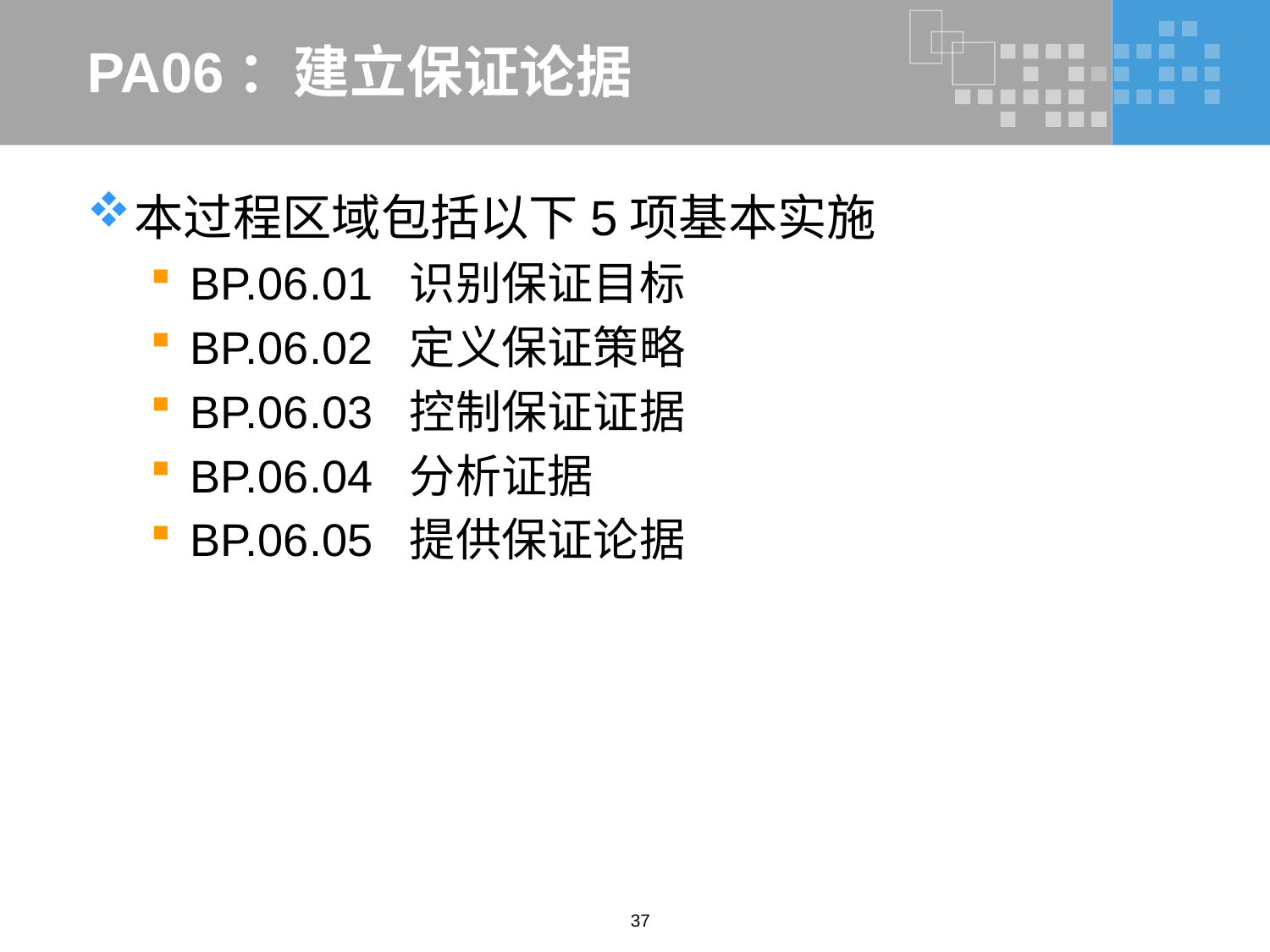

# PA06：建立保证论据
本过程区域包括以下5项基本实施
BP.06.01  识别保证目标
BP.06.02  定义保证策略
BP.06.03  控制保证证据
BP.06.04  分析证据
BP.06.05  提供保证论据

37